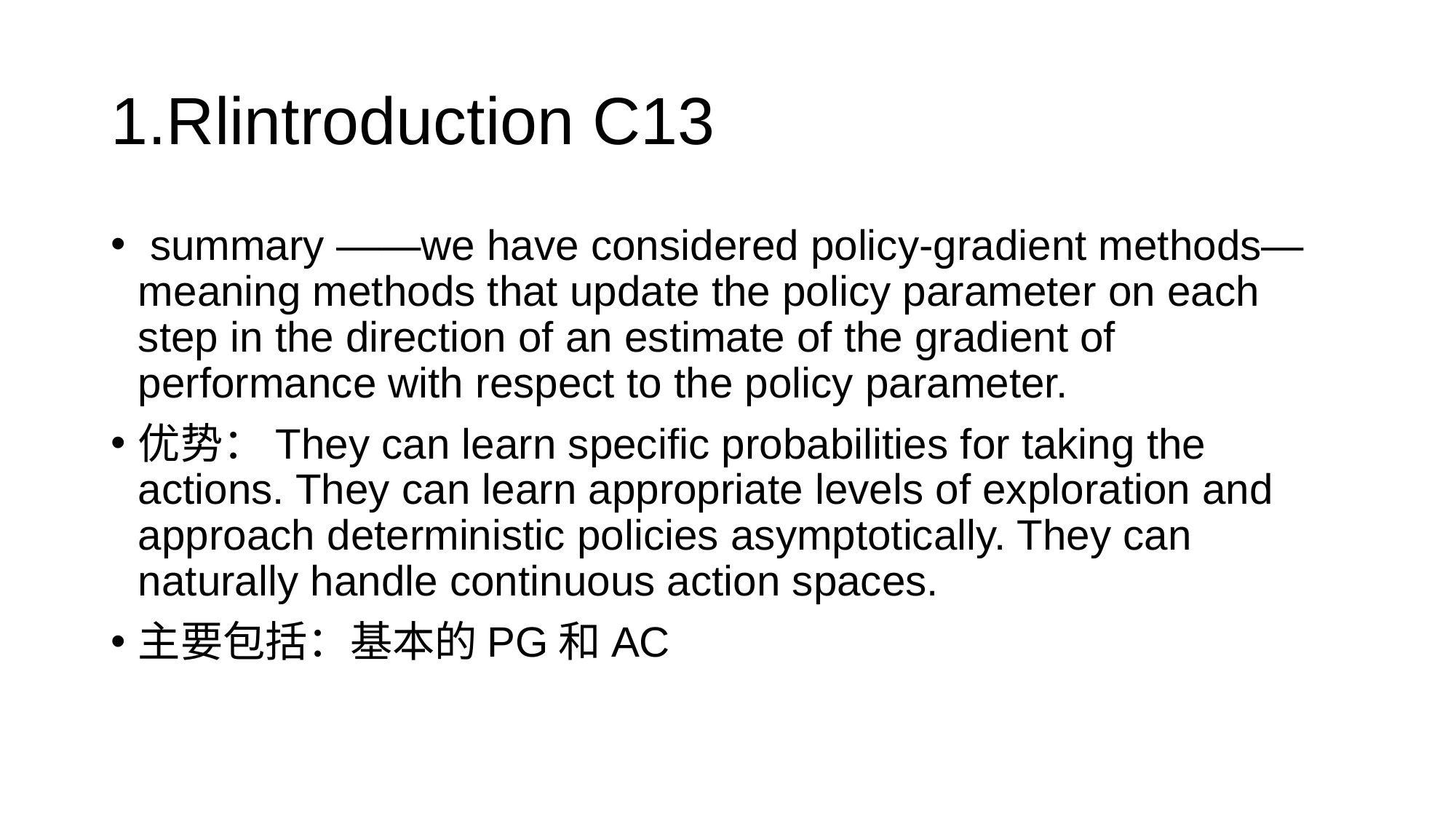

# 1.Rlintroduction C13
 summary ——we have considered policy-gradient methods—meaning methods that update the policy parameter on each step in the direction of an estimate of the gradient of performance with respect to the policy parameter.
优势：They can learn specific probabilities for taking the actions. They can learn appropriate levels of exploration and approach deterministic policies asymptotically. They can naturally handle continuous action spaces.
主要包括：基本的PG和AC